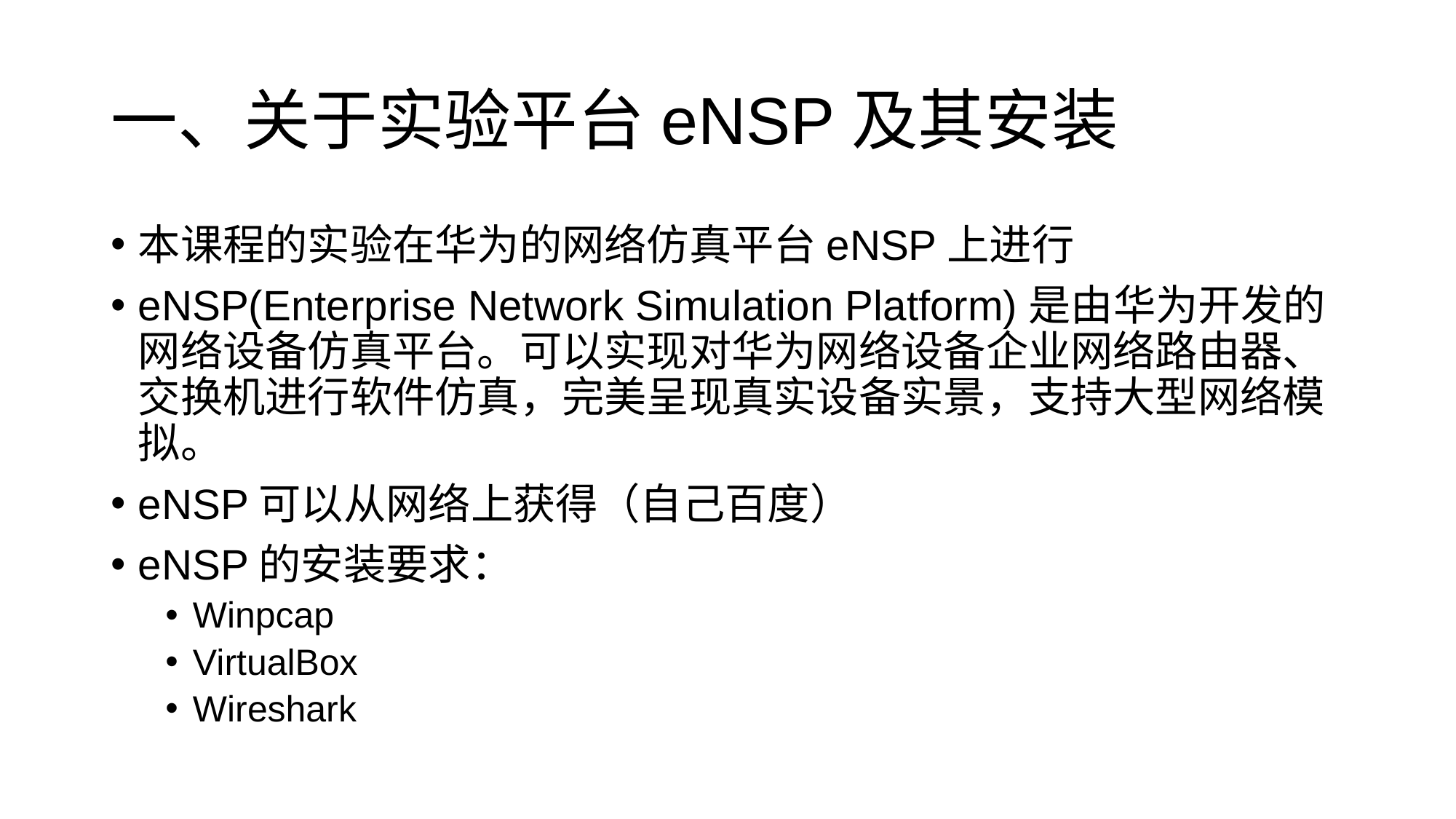

# 一、关于实验平台eNSP及其安装
本课程的实验在华为的网络仿真平台eNSP上进行
eNSP(Enterprise Network Simulation Platform)是由华为开发的网络设备仿真平台。可以实现对华为网络设备企业网络路由器、交换机进行软件仿真，完美呈现真实设备实景，支持大型网络模拟。
eNSP可以从网络上获得（自己百度）
eNSP的安装要求：
Winpcap
VirtualBox
Wireshark